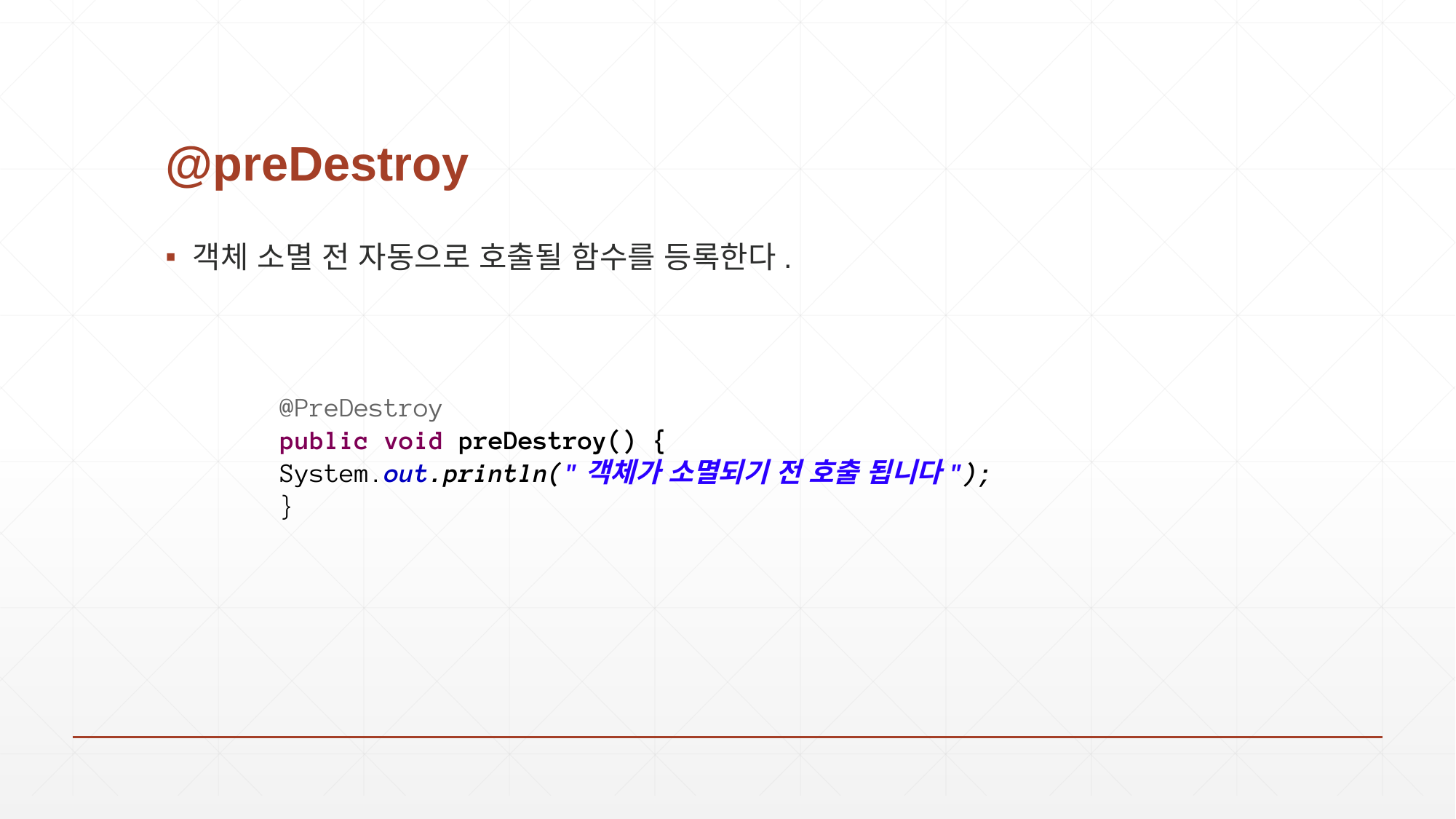

# @preDestroy
객체 소멸 전 자동으로 호출될 함수를 등록한다.
@PreDestroy
public void preDestroy() {
System.out.println("객체가 소멸되기 전 호출 됩니다");
}